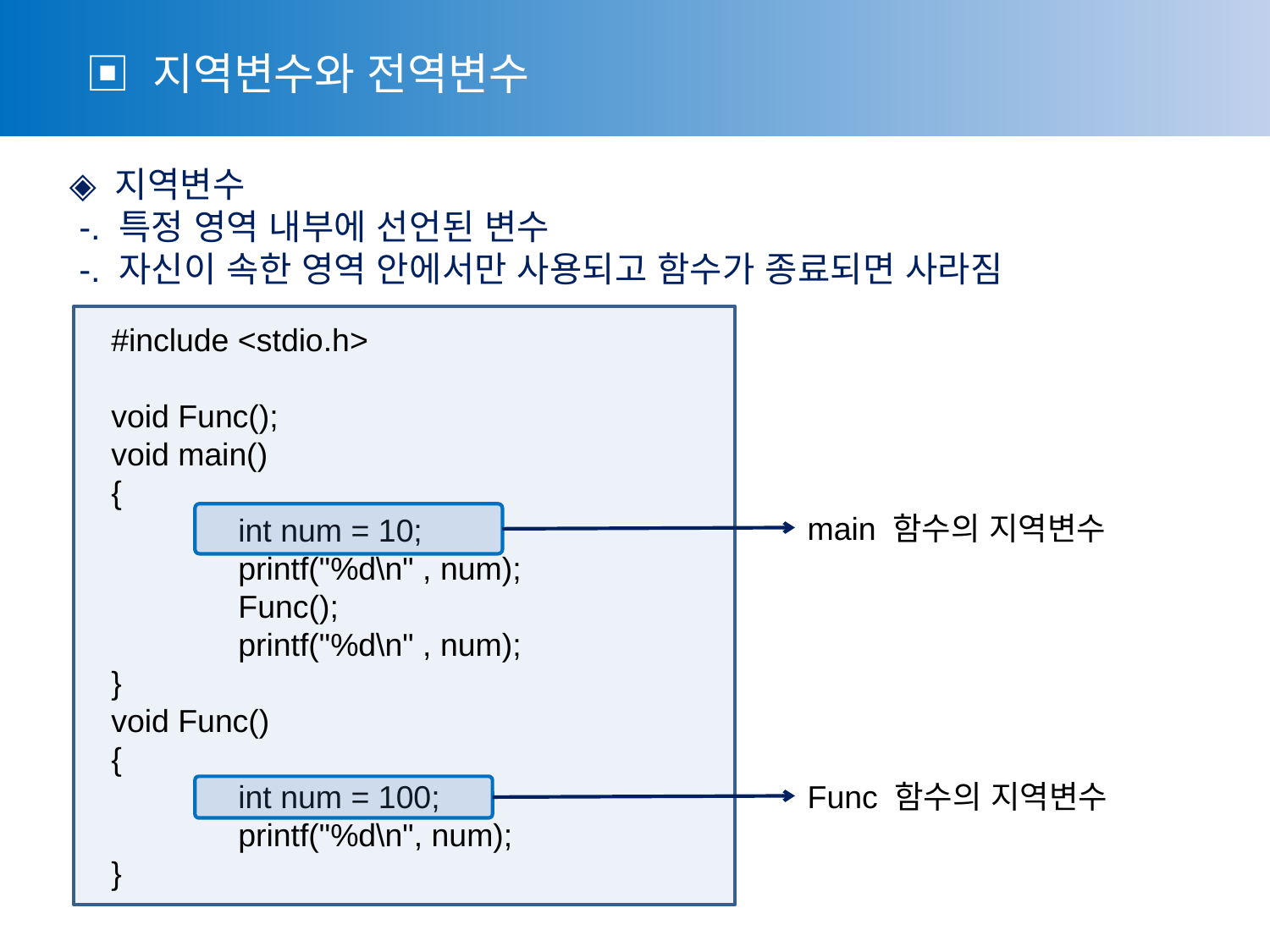

▣ 지역변수와 전역변수
◈ 지역변수
 -. 특정 영역 내부에 선언된 변수
 -. 자신이 속한 영역 안에서만 사용되고 함수가 종료되면 사라짐
#include <stdio.h>

void Func();
void main()
{
	int num = 10;
	printf("%d\n" , num);
	Func();
	printf("%d\n" , num);
}
void Func()
{
	int num = 100;
	printf("%d\n", num);
}
main 함수의 지역변수

Func 함수의 지역변수